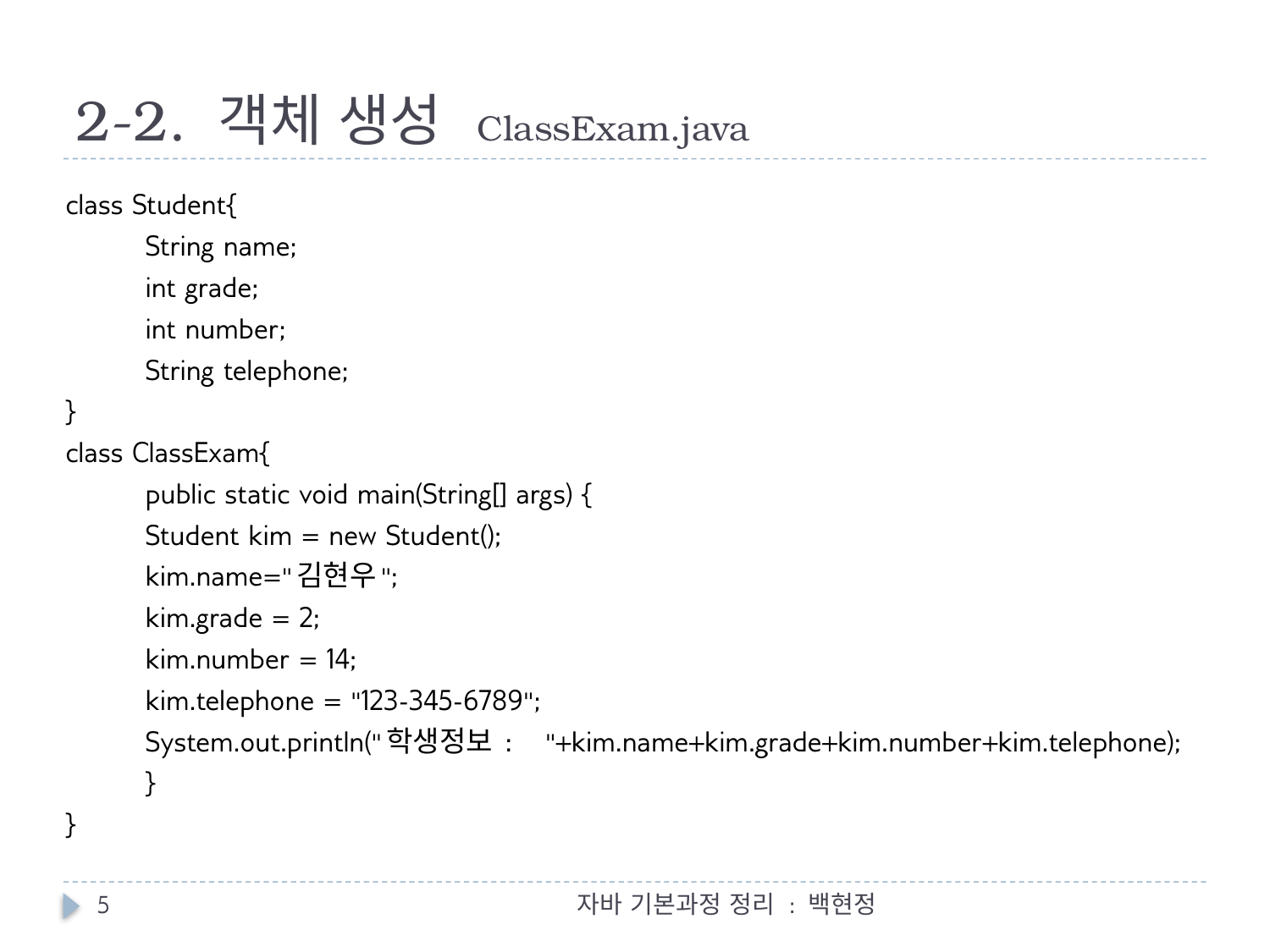

# 2-2. 객체 생성  ClassExam.java
class Student{
  	String name;
	int grade;
	int number;
	String telephone;
}
class ClassExam{
	public static void main(String[] args) {
		Student kim = new Student();
		kim.name="김현우";
		kim.grade = 2;
		kim.number = 14;
		kim.telephone = "123-345-6789";
		System.out.println("학생정보 : 						"+kim.name+kim.grade+kim.number+kim.telephone);
	}
}
5
자바 기본과정 정리 : 백현정